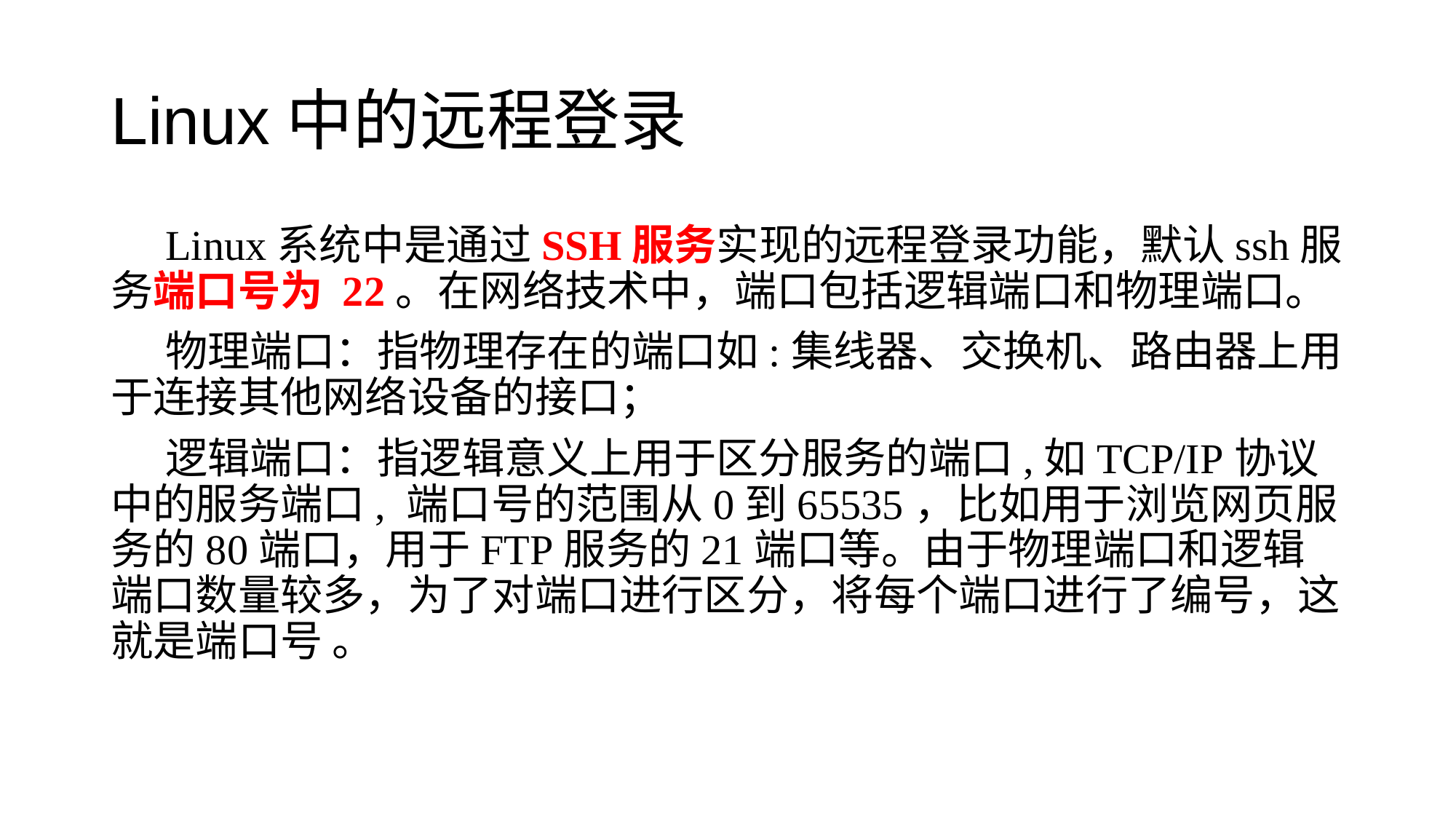

# Linux中的远程登录
Linux系统中是通过SSH服务实现的远程登录功能，默认ssh服务端口号为 22。在网络技术中，端口包括逻辑端口和物理端口。
物理端口：指物理存在的端口如:集线器、交换机、路由器上用于连接其他网络设备的接口；
逻辑端口：指逻辑意义上用于区分服务的端口,如TCP/IP协议中的服务端口, 端口号的范围从0到65535，比如用于浏览网页服务的80端口，用于FTP服务的21端口等。由于物理端口和逻辑端口数量较多，为了对端口进行区分，将每个端口进行了编号，这就是端口号 。